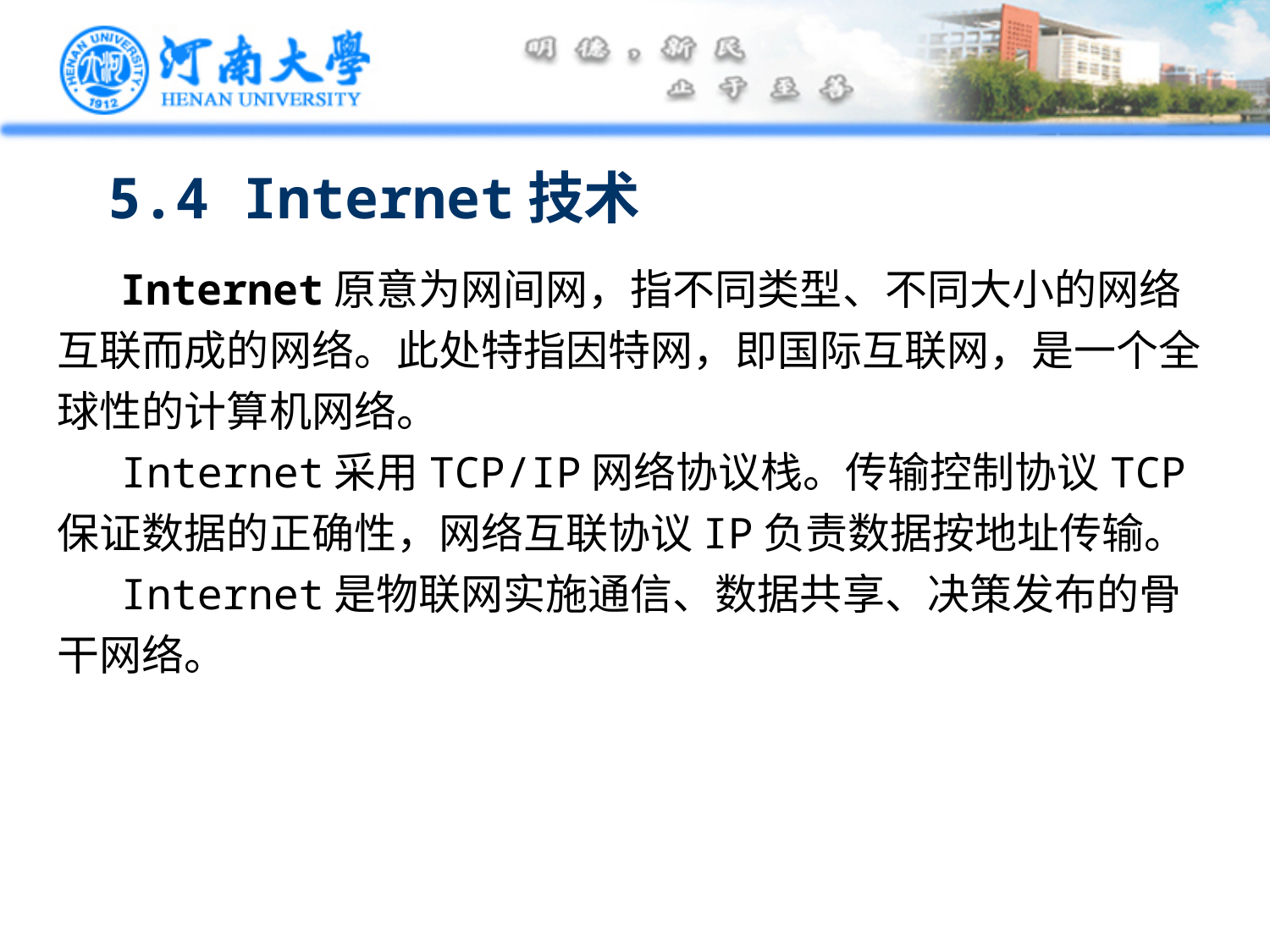

5.4 Internet技术
Internet原意为网间网，指不同类型、不同大小的网络互联而成的网络。此处特指因特网，即国际互联网，是一个全球性的计算机网络。
Internet采用TCP/IP网络协议栈。传输控制协议TCP保证数据的正确性，网络互联协议IP负责数据按地址传输。
Internet是物联网实施通信、数据共享、决策发布的骨干网络。